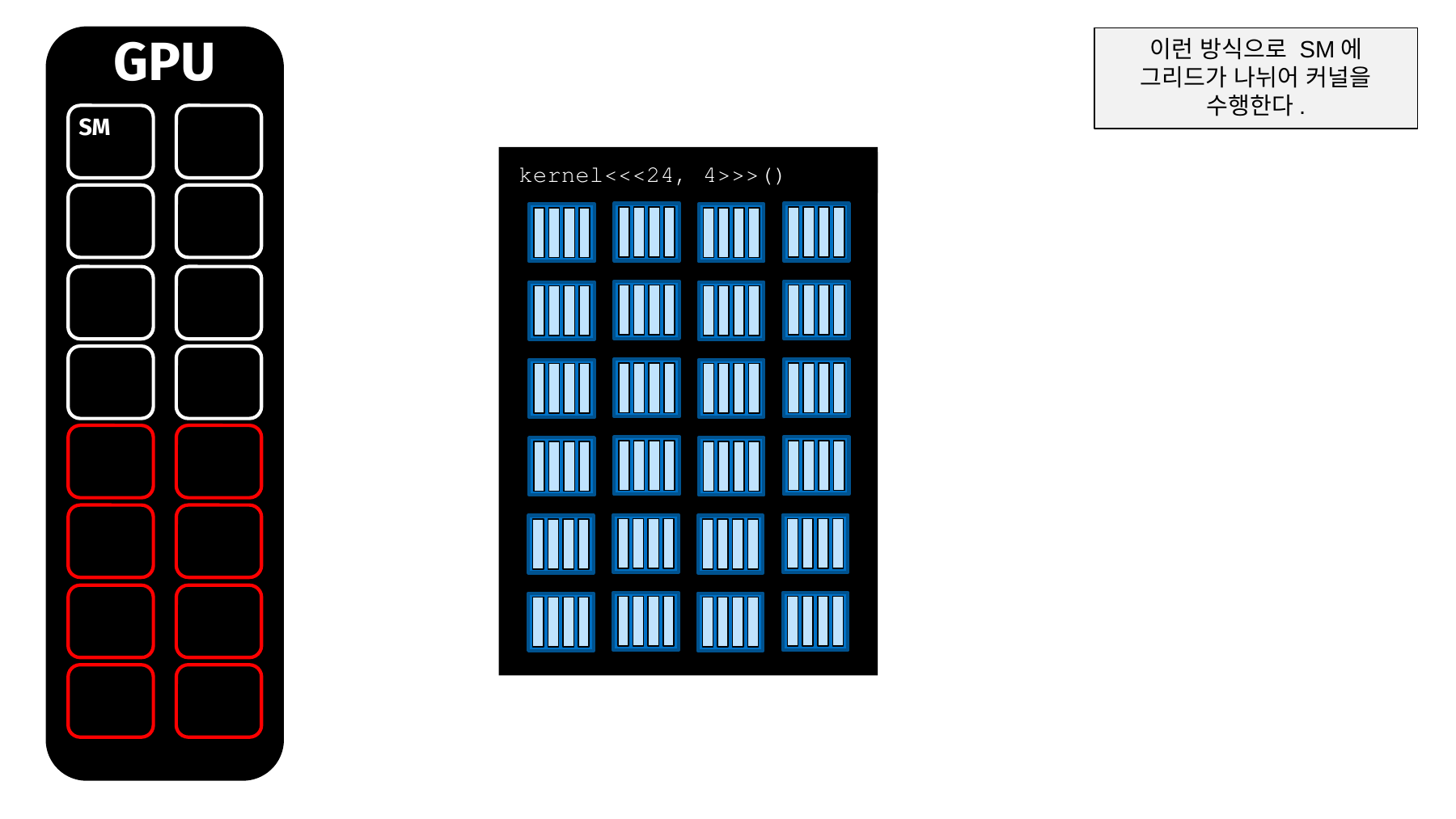

GPU

이런 방식으로 SM에 그리드가 나뉘어 커널을 수행한다.

SM

kernel<<<24, 4>>>()